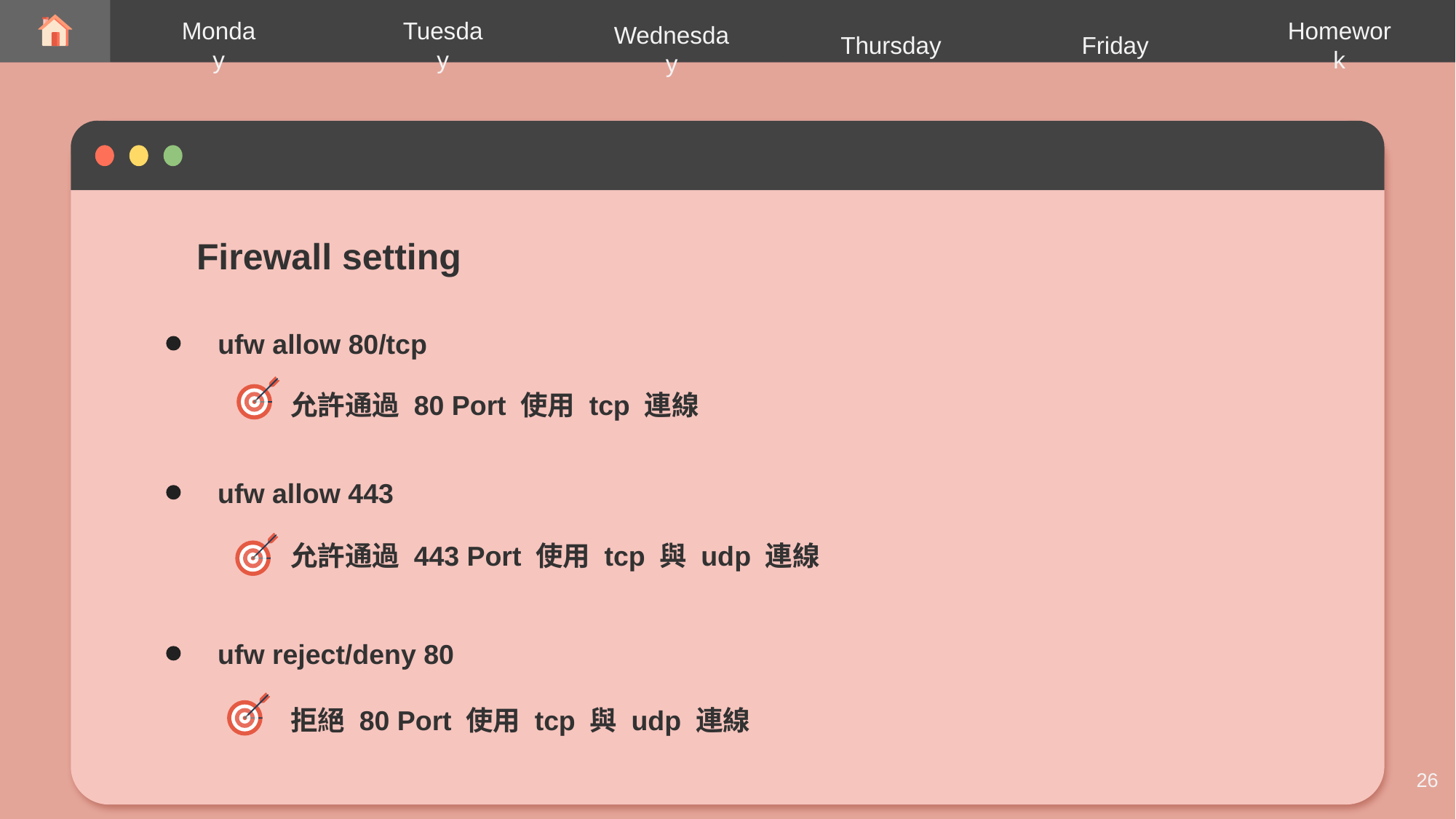

Thursday
Monday
Tuesday
Wednesday
Friday
Homework

Firewall setting
ufw allow 80/tcp

允許通過 80 Port 使用 tcp 連線
ufw allow 443

允許通過 443 Port 使用 tcp 與 udp 連線
ufw reject/deny 80

拒絕 80 Port 使用 tcp 與 udp 連線
26